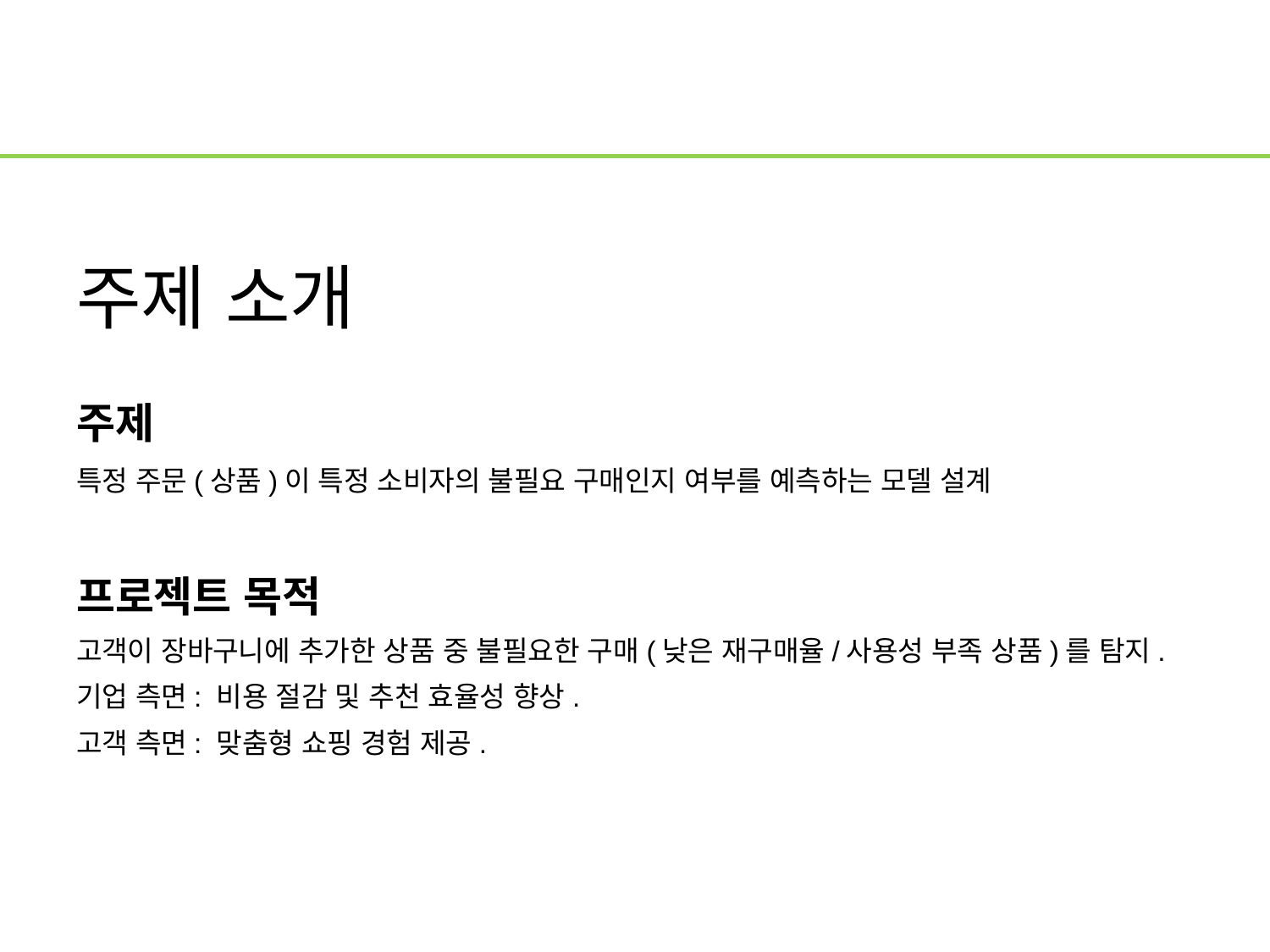

# 주제 소개
주제
특정 주문(상품)이 특정 소비자의 불필요 구매인지 여부를 예측하는 모델 설계

프로젝트 목적
고객이 장바구니에 추가한 상품 중 불필요한 구매(낮은 재구매율/사용성 부족 상품)를 탐지.
기업 측면: 비용 절감 및 추천 효율성 향상.
고객 측면: 맞춤형 쇼핑 경험 제공.